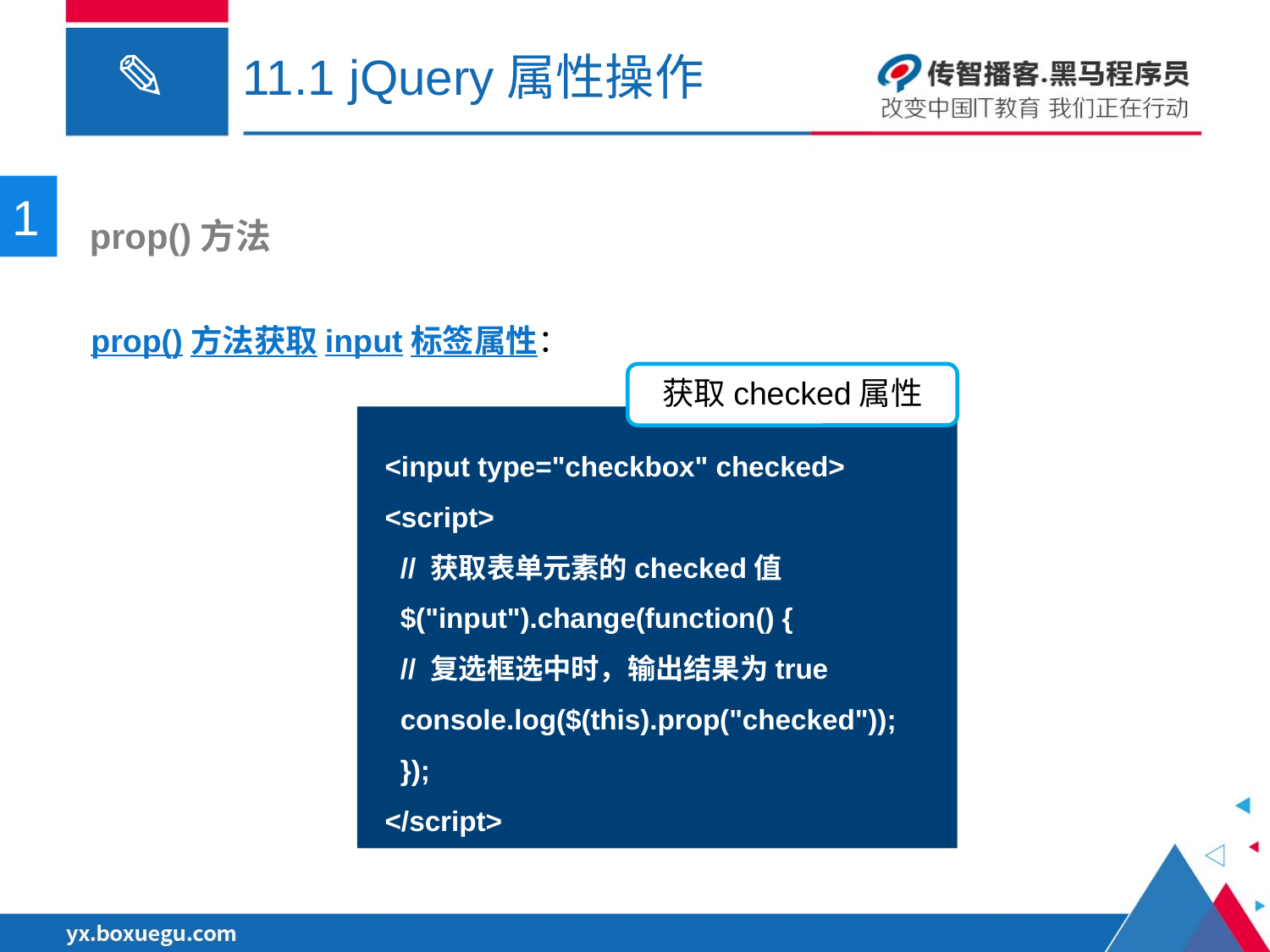

# 11.1 jQuery属性操作

1
  prop()方法
prop()方法获取input标签属性：
获取checked属性

<input type="checkbox" checked>
<script>
  // 获取表单元素的checked值
  $("input").change(function() {
  // 复选框选中时，输出结果为true
  console.log($(this).prop("checked"));
  });
</script>